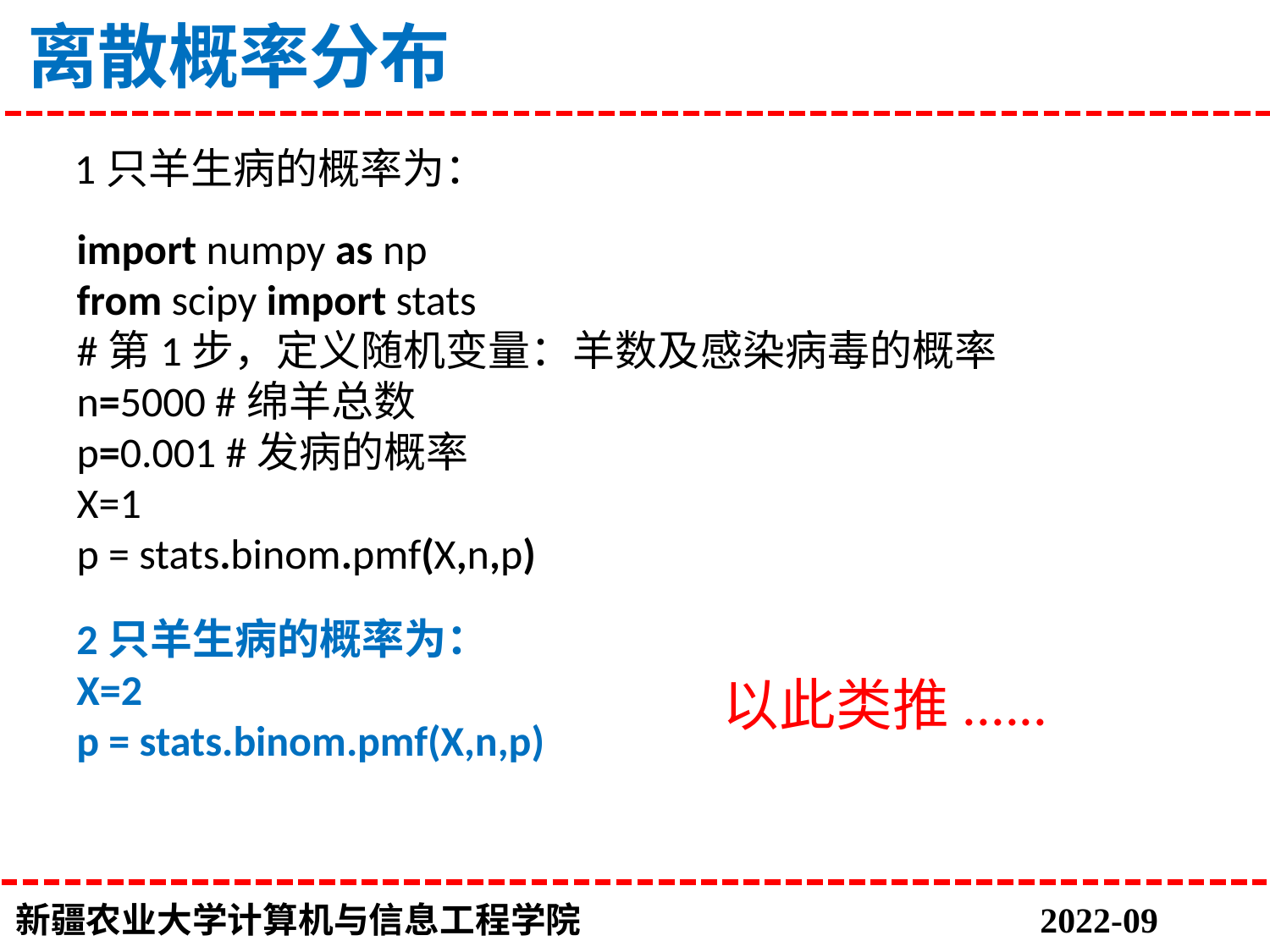

# 离散概率分布
1只羊生病的概率为：
import numpy as np
from scipy import stats
#第1步，定义随机变量：羊数及感染病毒的概率
n=5000 #绵羊总数
p=0.001 #发病的概率
X=1
p = stats.binom.pmf(X,n,p)
2只羊生病的概率为：
X=2
p = stats.binom.pmf(X,n,p)

以此类推......